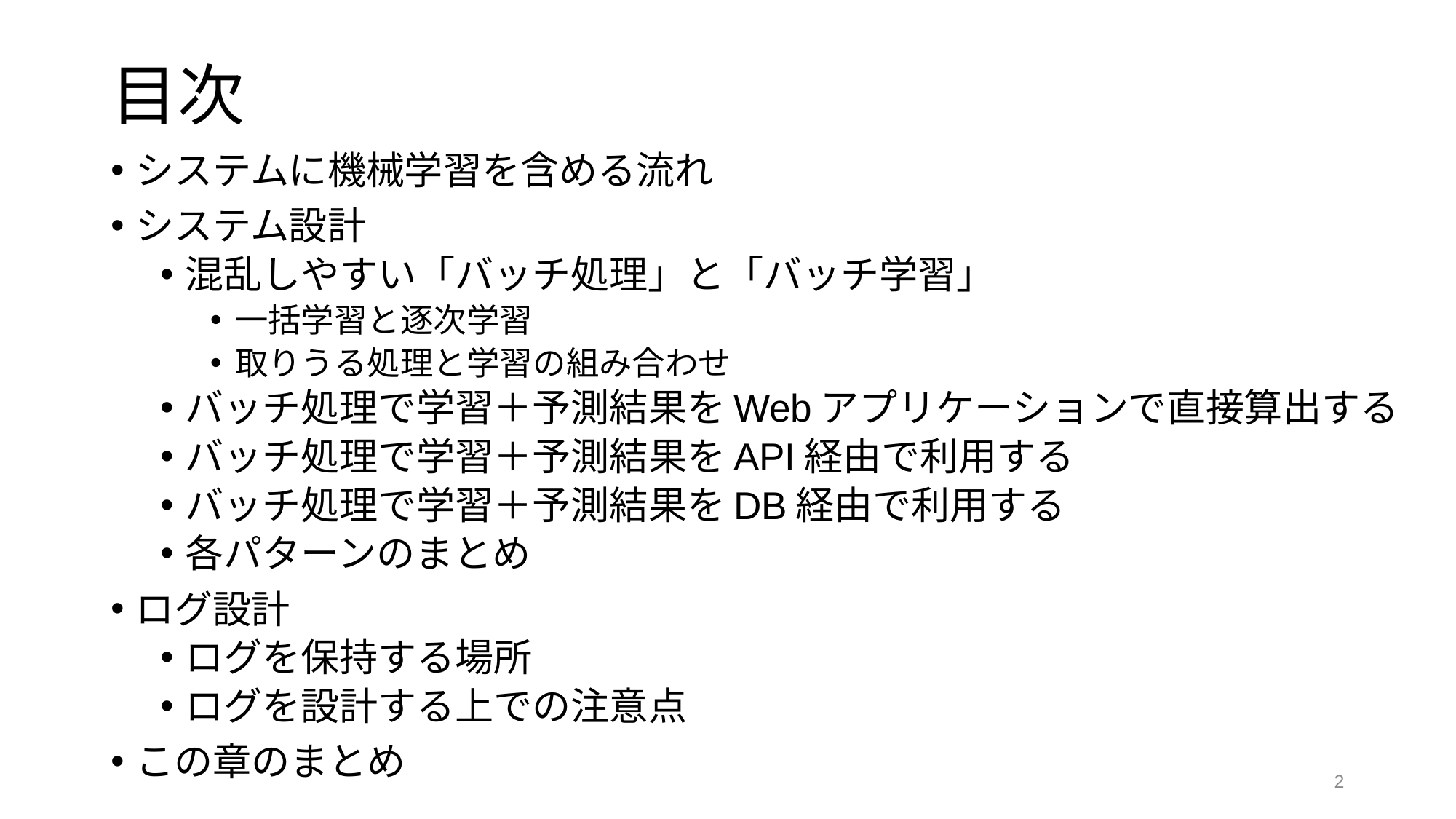

# 目次
システムに機械学習を含める流れ
システム設計
混乱しやすい「バッチ処理」と「バッチ学習」
一括学習と逐次学習
取りうる処理と学習の組み合わせ
バッチ処理で学習＋予測結果をWebアプリケーションで直接算出する
バッチ処理で学習＋予測結果をAPI経由で利用する
バッチ処理で学習＋予測結果をDB経由で利用する
各パターンのまとめ
ログ設計
ログを保持する場所
ログを設計する上での注意点
この章のまとめ
2